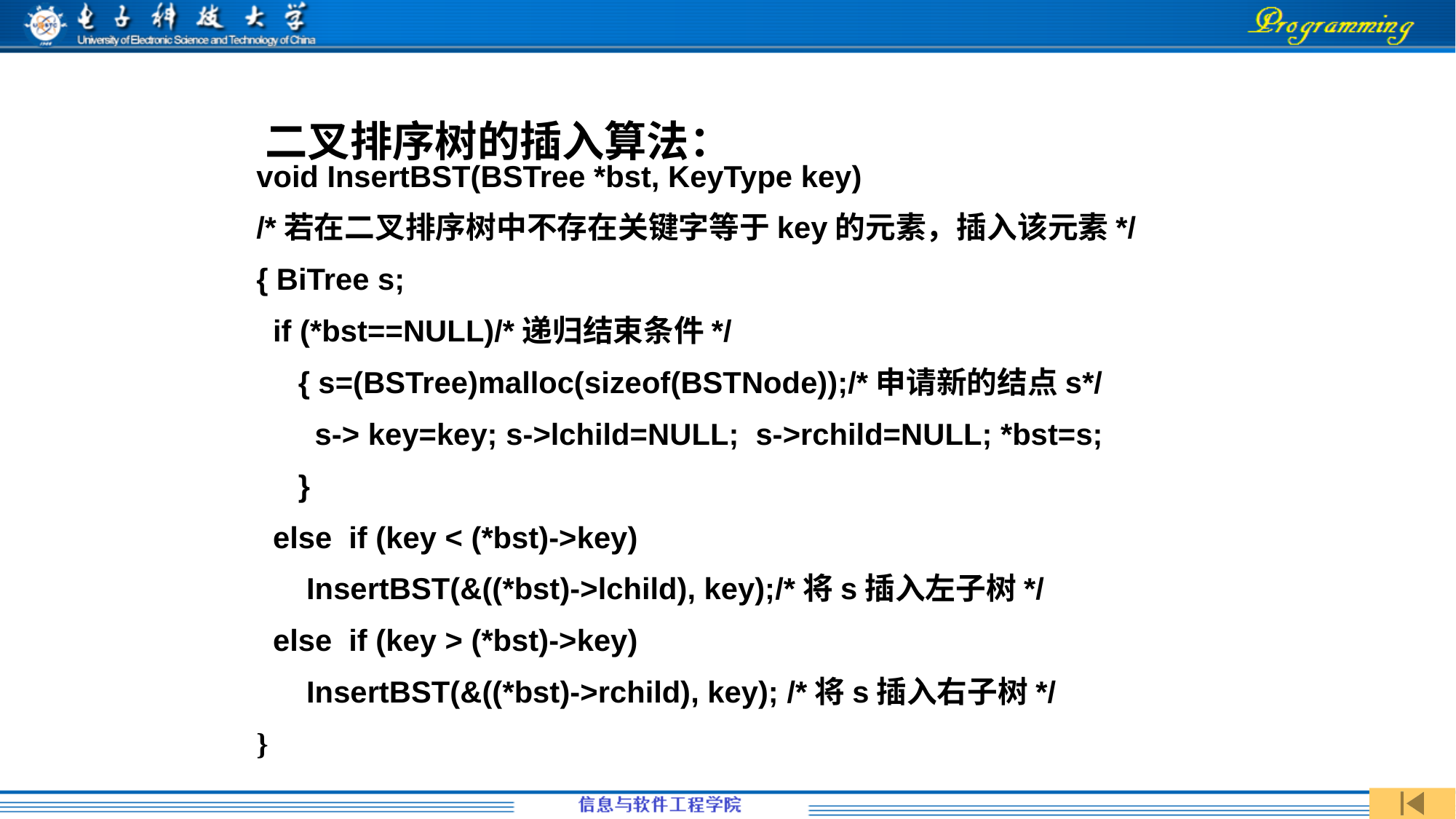

二叉排序树的插入算法：
void InsertBST(BSTree *bst, KeyType key)
/*若在二叉排序树中不存在关键字等于key的元素，插入该元素*/
{ BiTree s;
  if (*bst==NULL)/*递归结束条件*/
     { s=(BSTree)malloc(sizeof(BSTNode));/*申请新的结点s*/
       s-> key=key; s->lchild=NULL;  s->rchild=NULL; *bst=s;
     }
  else  if (key < (*bst)->key)
      InsertBST(&((*bst)->lchild), key);/*将s插入左子树*/
  else  if (key > (*bst)->key)
      InsertBST(&((*bst)->rchild), key); /*将s插入右子树*/
}